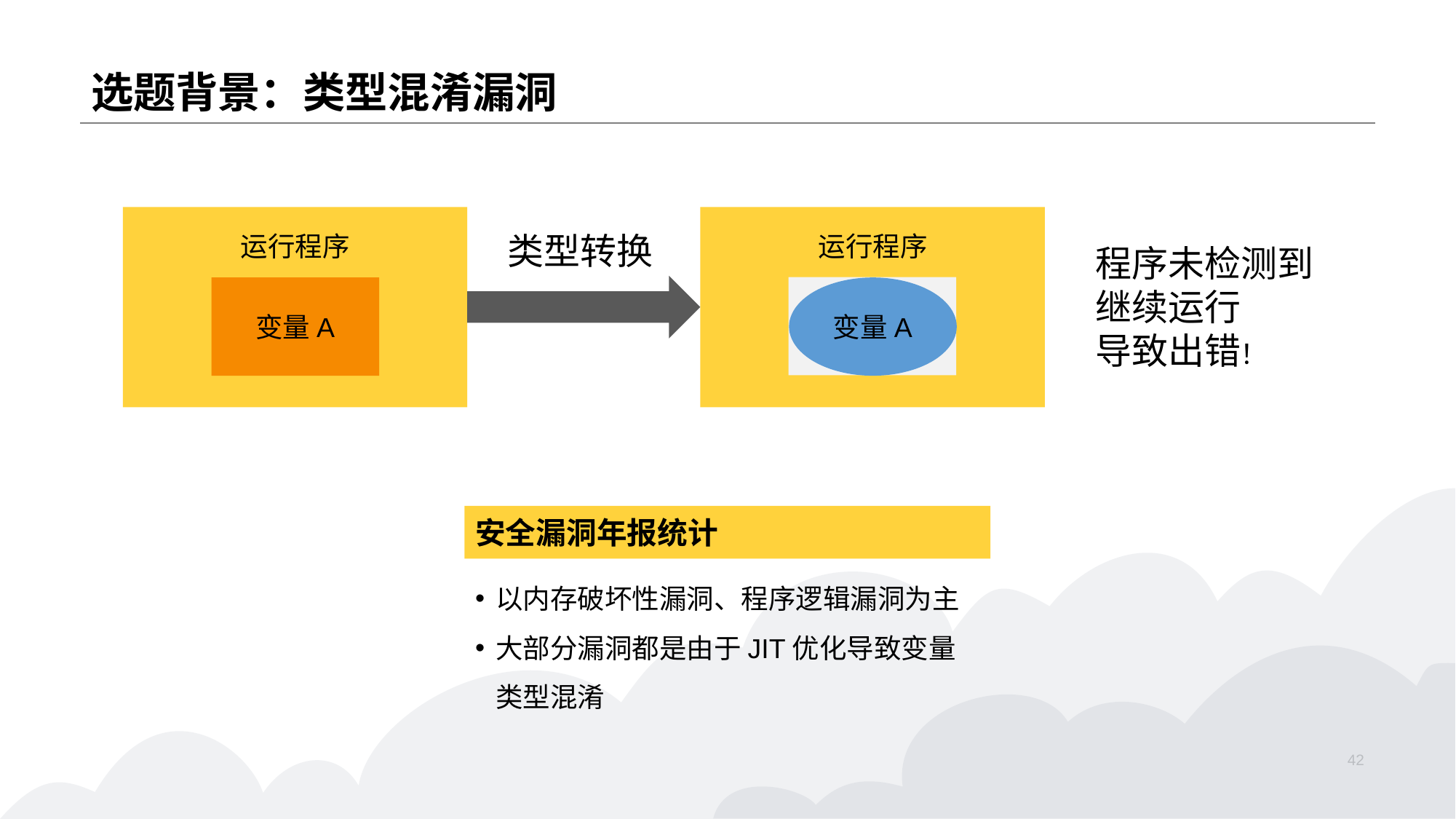

# 选题背景：类型混淆漏洞

运行程序

运行程序
类型转换
程序未检测到
继续运行
导致出错！

变量A

变量A

安全漏洞年报统计
以内存破坏性漏洞、程序逻辑漏洞为主
大部分漏洞都是由于JIT优化导致变量类型混淆

42